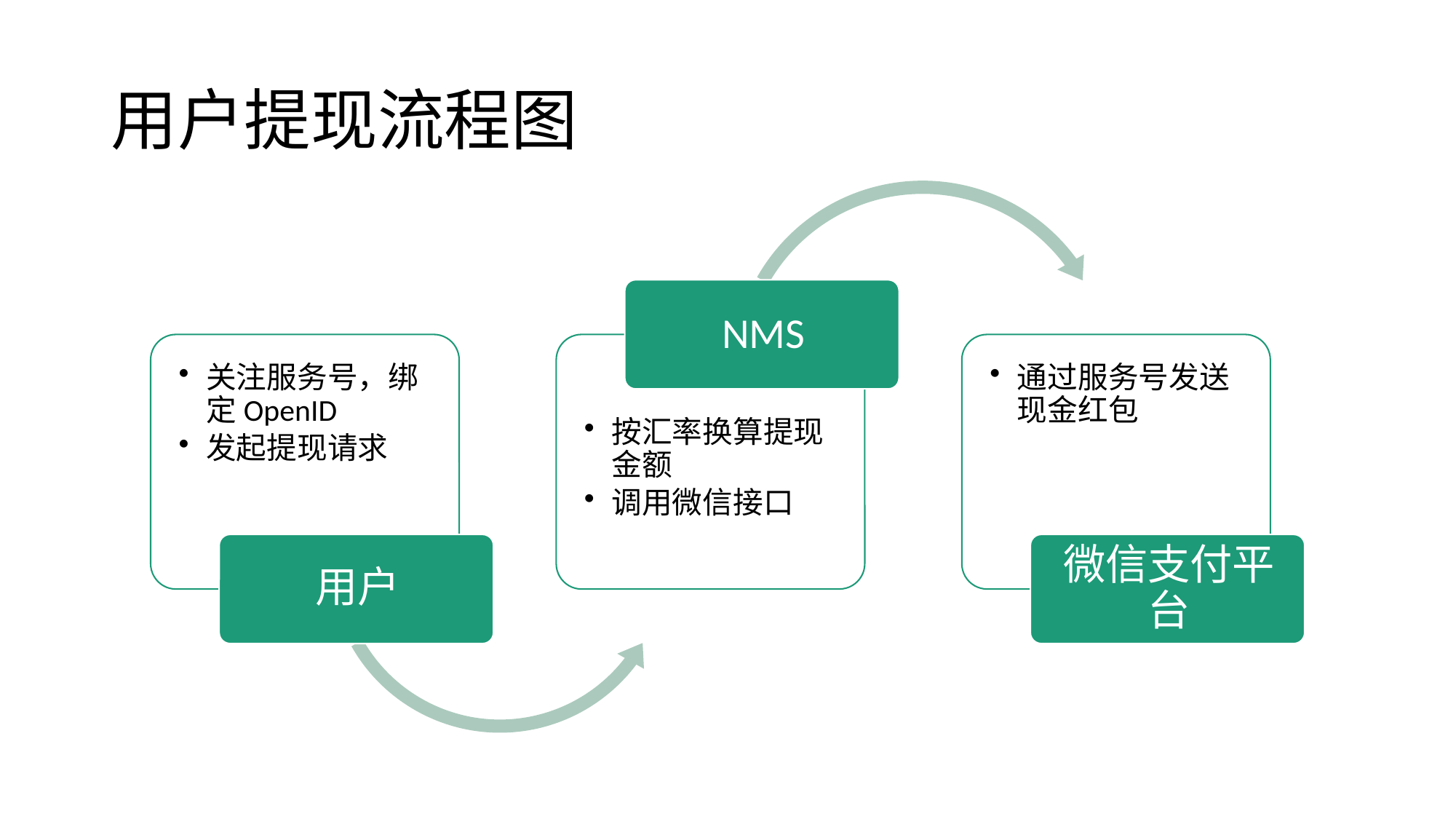

# 用户提现流程图
关注服务号，绑定OpenID
发起提现请求
用户
按汇率换算提现金额
调用微信接口
NMS
通过服务号发送现金红包
微信支付平台